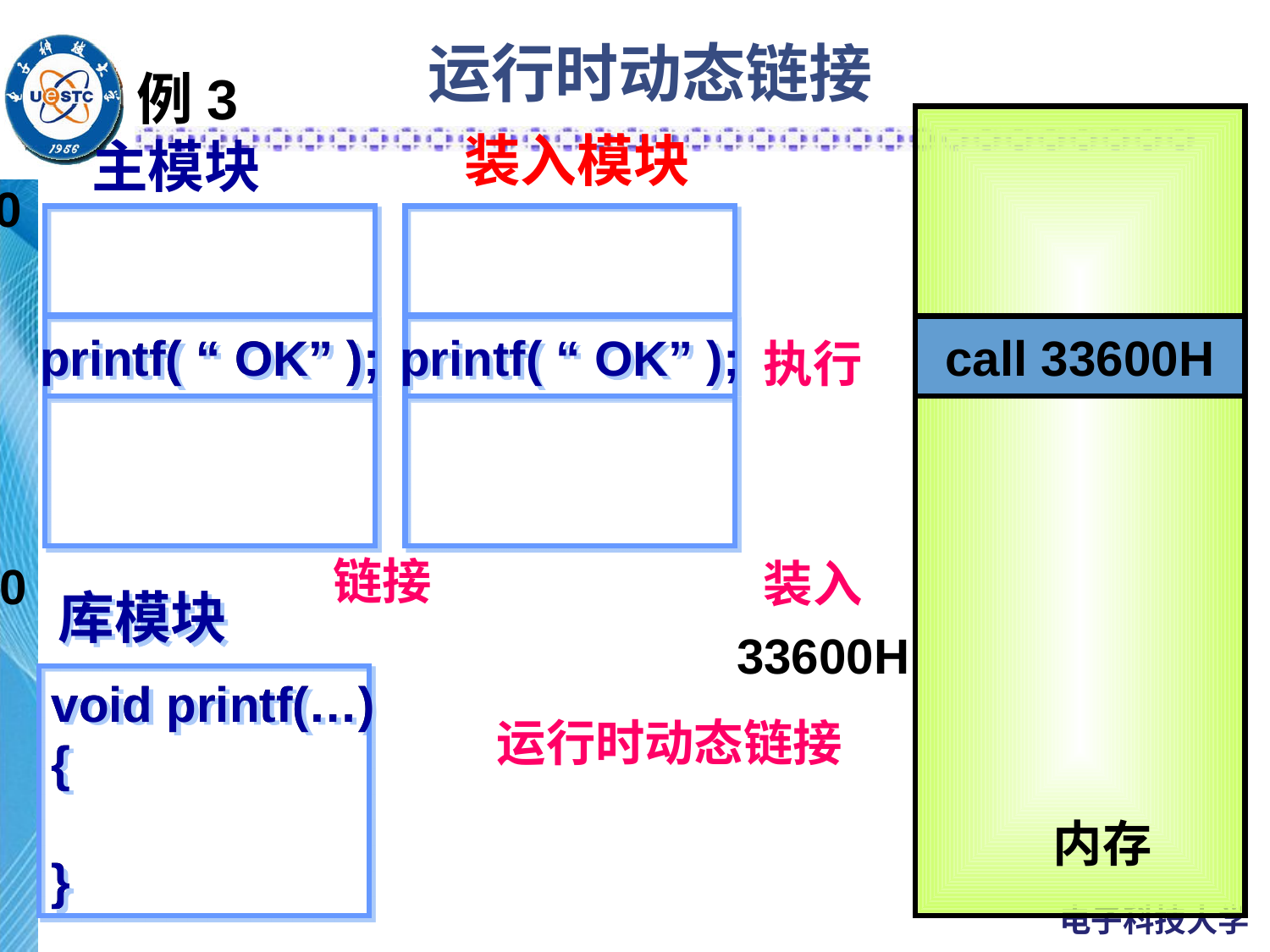

# 运行时动态链接
例3

装入模块
主模块
0

printf( “ OK” );
printf( “ OK” );
call 33600H
printf( “ OK” );
执行

链接
装入
0
库模块
33600H
void printf(…)
{

}
void printf(…)
{

}
运行时动态链接
内存